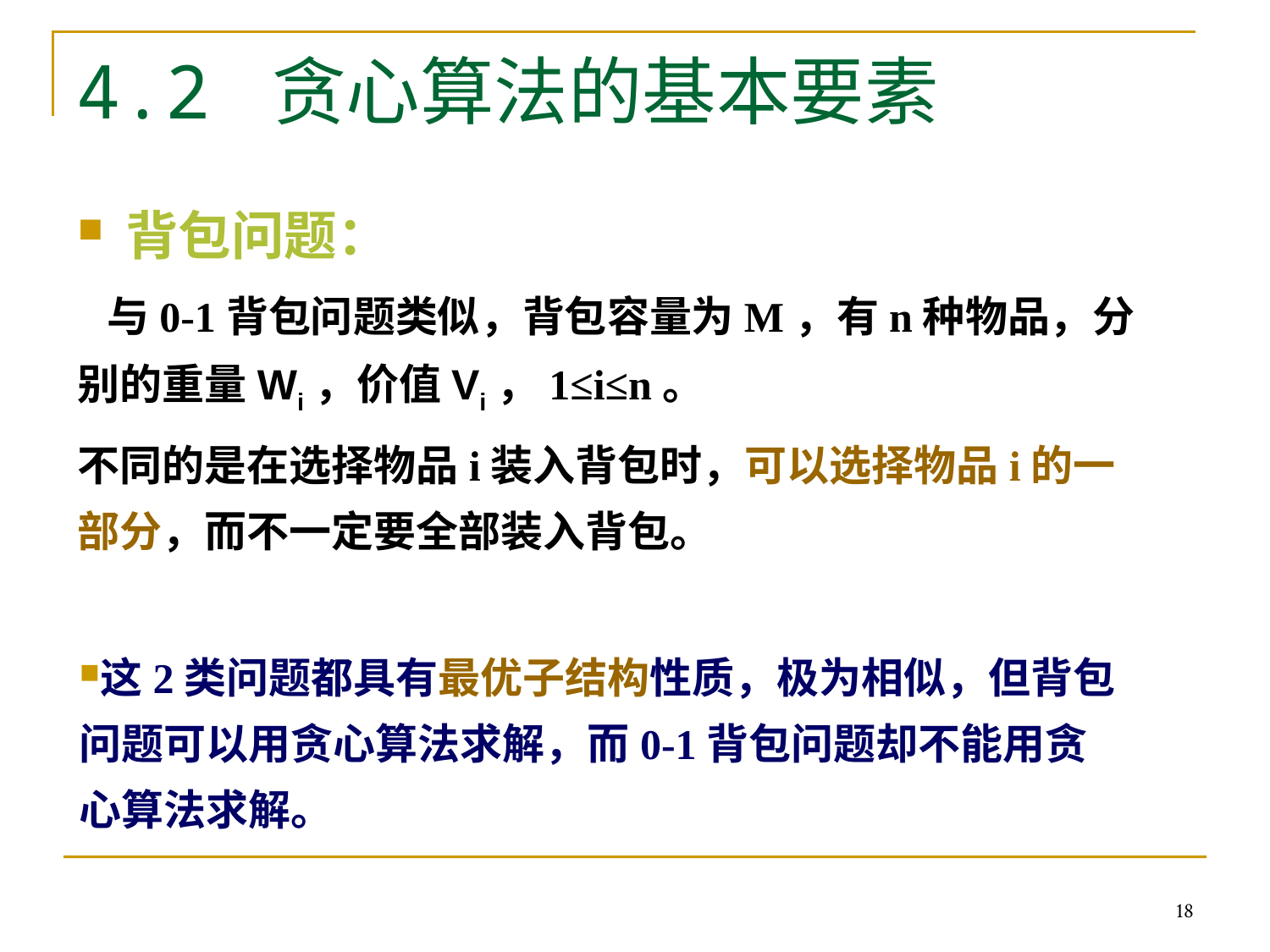

# 4.2 贪心算法的基本要素
背包问题：
  与0-1背包问题类似，背包容量为M，有n种物品，分别的重量Wi，价值Vi，1≤i≤n。
不同的是在选择物品i装入背包时，可以选择物品i的一部分，而不一定要全部装入背包。

这2类问题都具有最优子结构性质，极为相似，但背包问题可以用贪心算法求解，而0-1背包问题却不能用贪心算法求解。
18